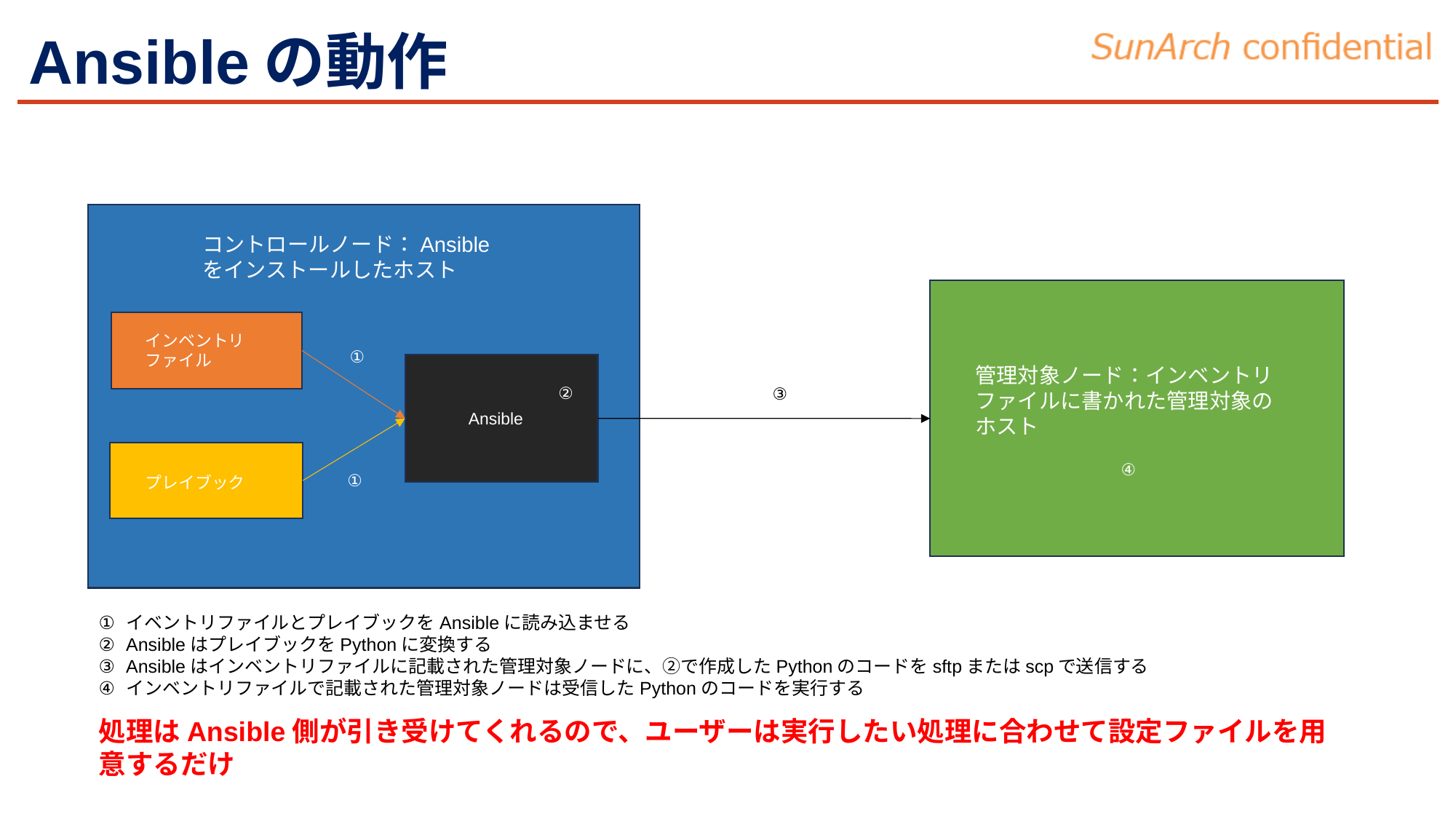

# Ansibleの動作

コントロールノード：Ansibleをインストールしたホスト

インベントリファイル
①

管理対象ノード：インベントリファイルに書かれた管理対象のホスト
②
③
Ansible

④
①
プレイブック
イベントリファイルとプレイブックをAnsibleに読み込ませる
AnsibleはプレイブックをPythonに変換する
Ansibleはインベントリファイルに記載された管理対象ノードに、②で作成したPythonのコードをsftpまたはscpで送信する
インベントリファイルで記載された管理対象ノードは受信したPythonのコードを実行する
処理はAnsible側が引き受けてくれるので、ユーザーは実行したい処理に合わせて設定ファイルを用意するだけ